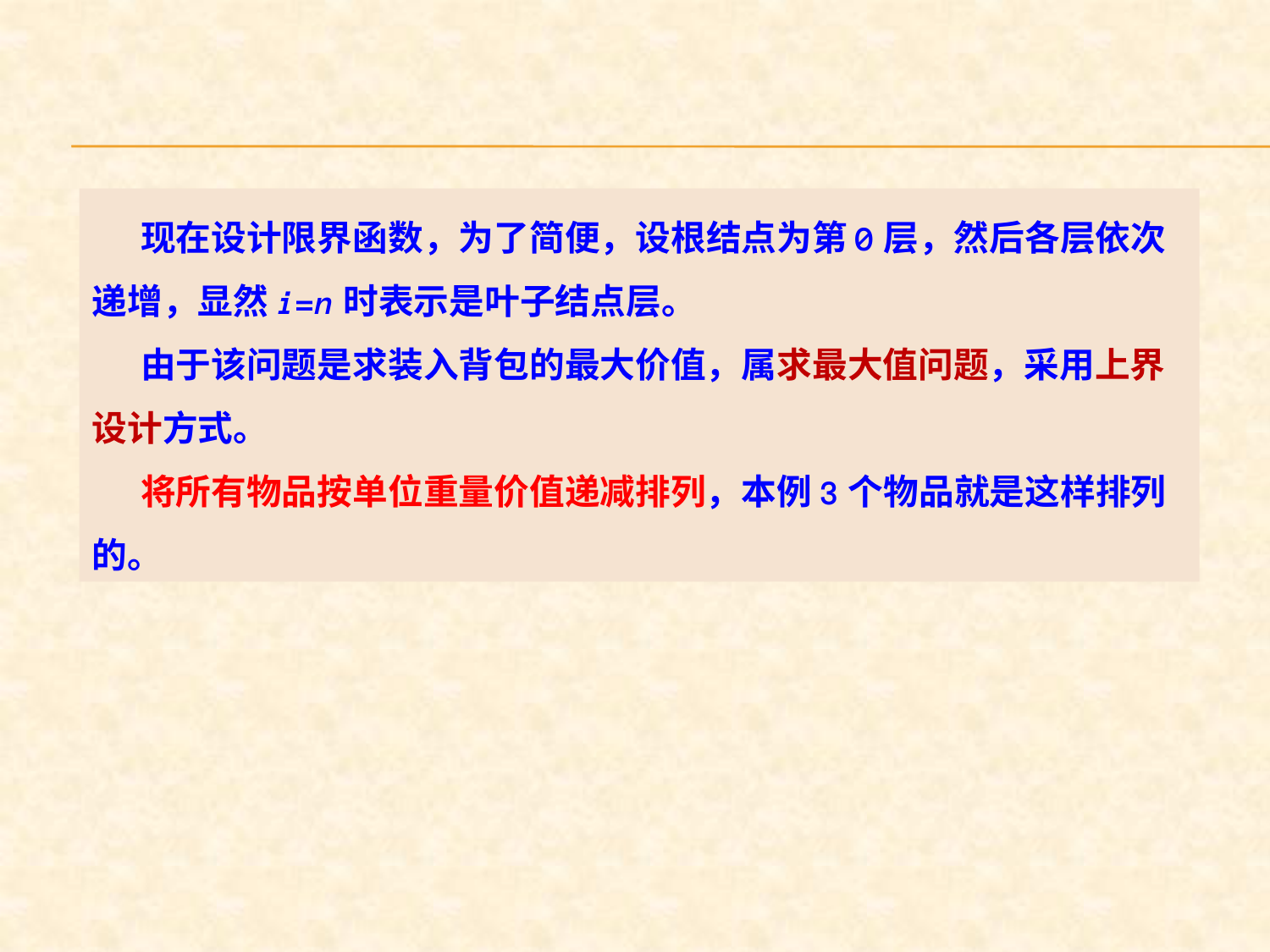

现在设计限界函数，为了简便，设根结点为第0层，然后各层依次递增，显然i=n时表示是叶子结点层。
     由于该问题是求装入背包的最大价值，属求最大值问题，采用上界设计方式。
     将所有物品按单位重量价值递减排列，本例3个物品就是这样排列的。